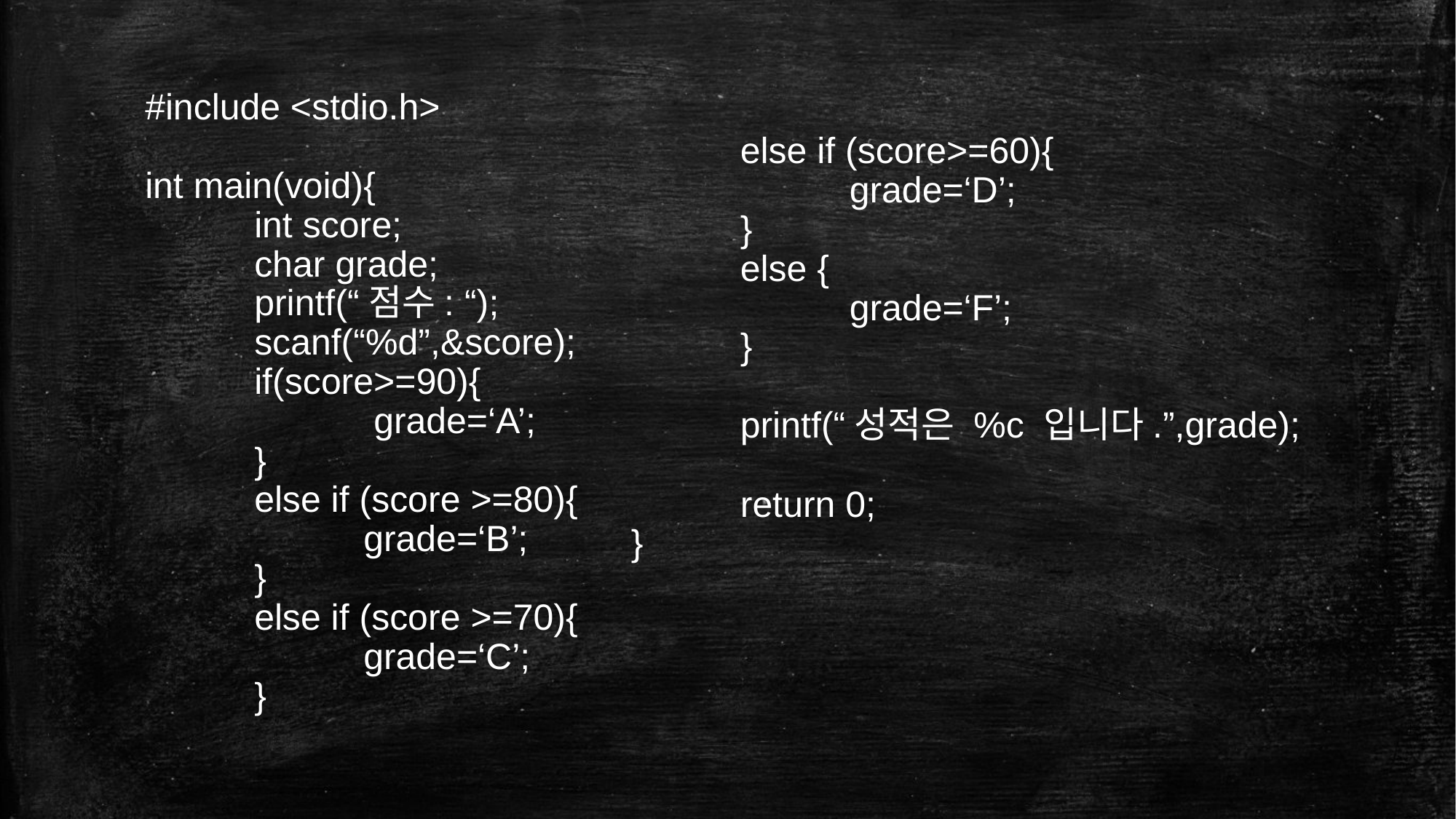

#include <stdio.h>

int main(void){
	int score;
	char grade;
	printf(“점수: “);
	scanf(“%d”,&score);
	if(score>=90){
		 grade=‘A’;
	}
	else if (score >=80){
		grade=‘B’;
	}
	else if (score >=70){
		grade=‘C’;
	}

	else if (score>=60){
		grade=‘D’;
	}
	else {
		grade=‘F’;
	}

	printf(“성적은 %c 입니다.”,grade);

	return 0;
}